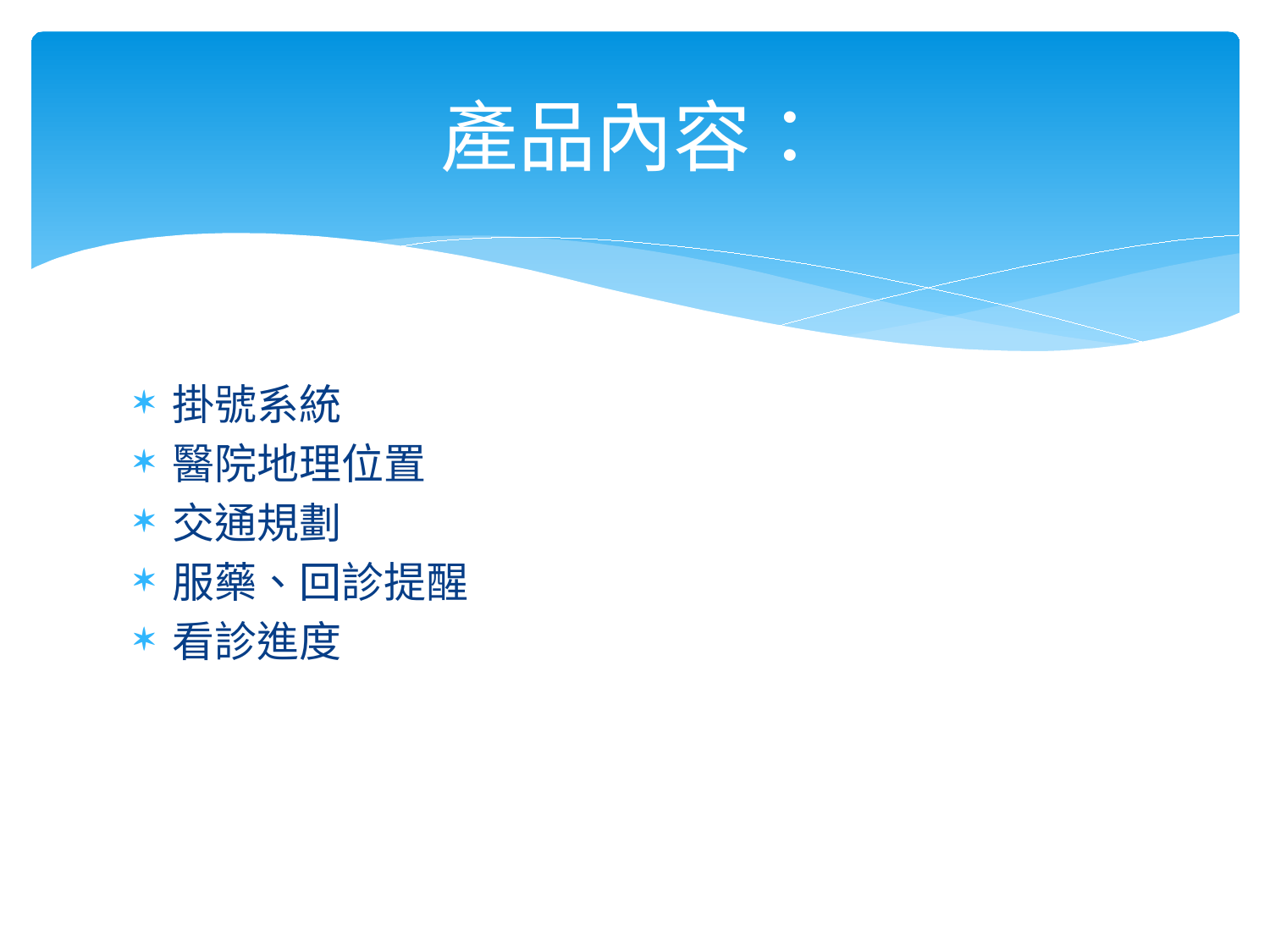

# 產品內容：
掛號系統
醫院地理位置
交通規劃
服藥、回診提醒
看診進度